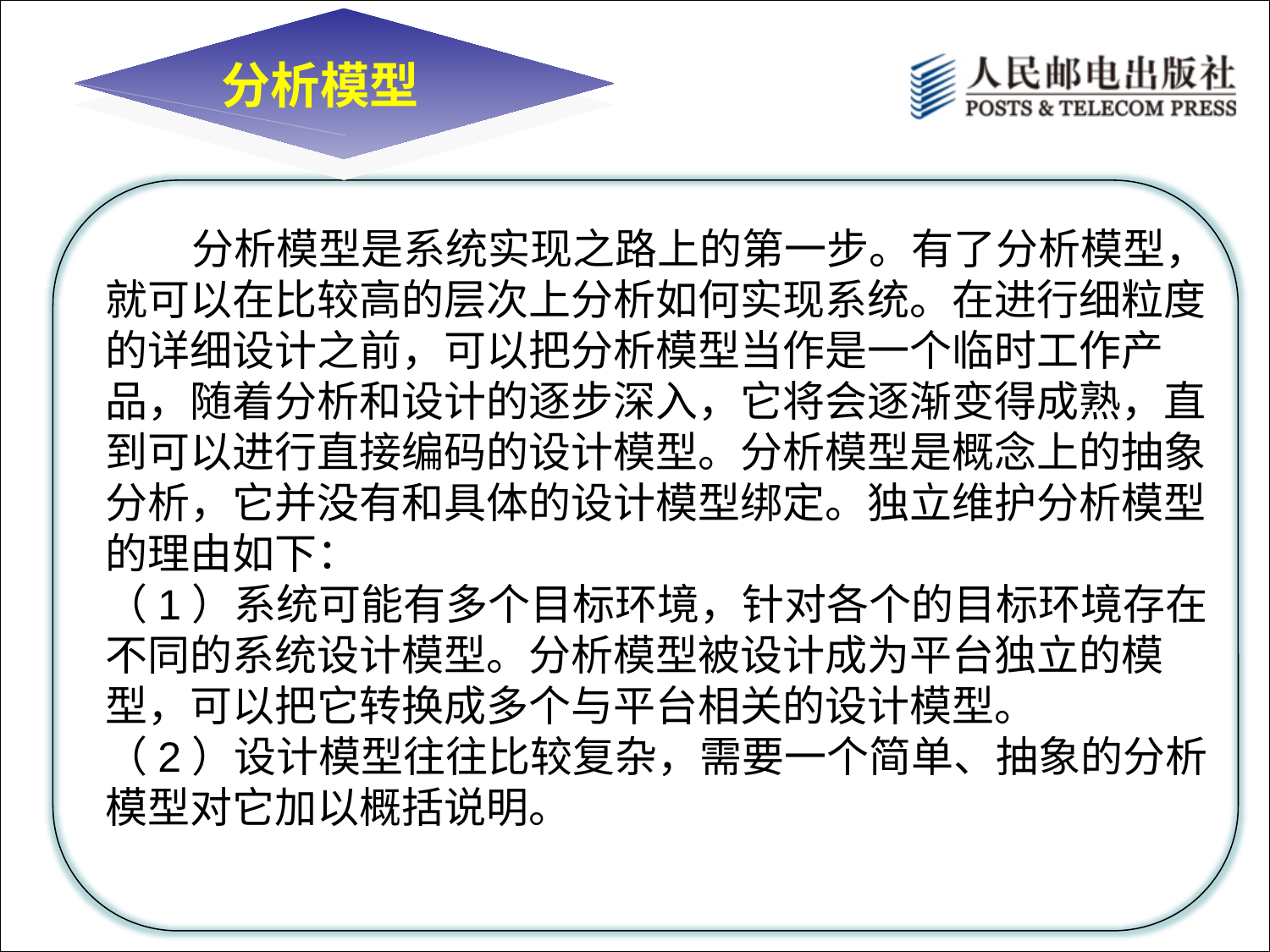

分析模型

        分析模型是系统实现之路上的第一步。有了分析模型，就可以在比较高的层次上分析如何实现系统。在进行细粒度的详细设计之前，可以把分析模型当作是一个临时工作产品，随着分析和设计的逐步深入，它将会逐渐变得成熟，直到可以进行直接编码的设计模型。分析模型是概念上的抽象分析，它并没有和具体的设计模型绑定。独立维护分析模型的理由如下：
（1）系统可能有多个目标环境，针对各个的目标环境存在不同的系统设计模型。分析模型被设计成为平台独立的模型，可以把它转换成多个与平台相关的设计模型。
（2）设计模型往往比较复杂，需要一个简单、抽象的分析模型对它加以概括说明。